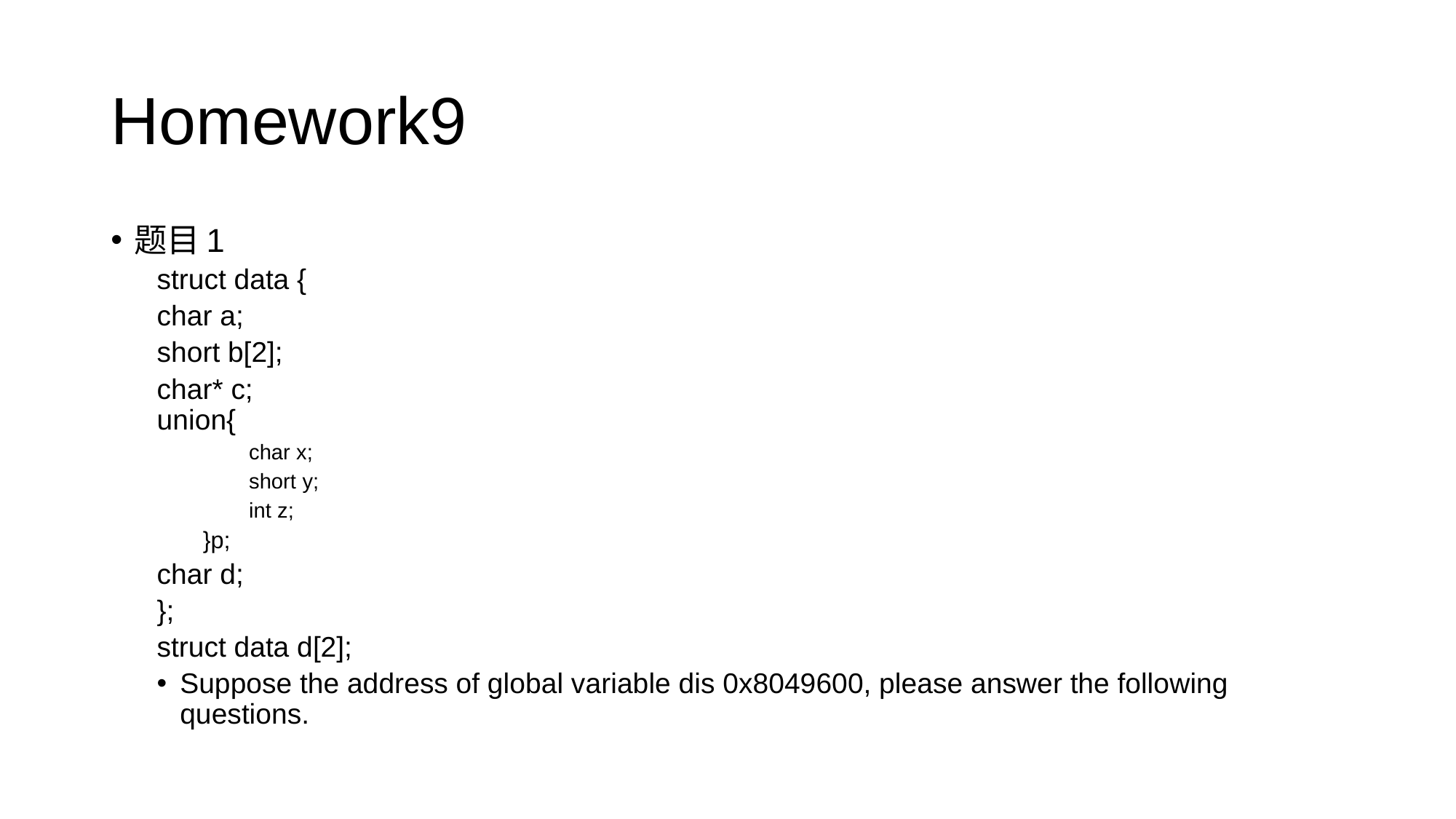

# Homework9
题目1
struct data {
	char a;
	short b[2];
	char* c;
	union{
char x;
short y;
int z;
}p;
	char d;
};
struct data d[2];
Suppose the address of global variable dis 0x8049600, please answer the following questions.